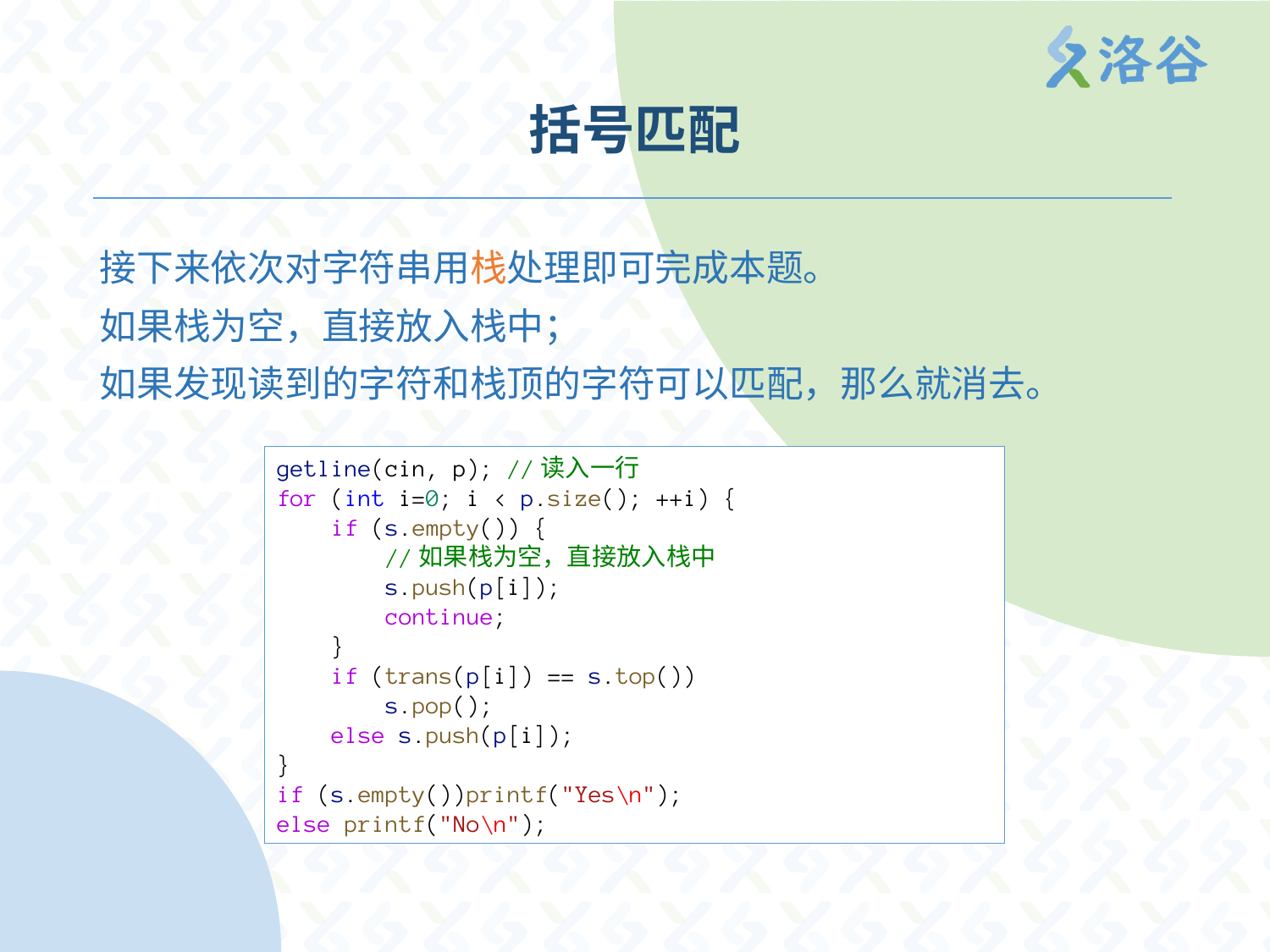

# 括号匹配
接下来依次对字符串用栈处理即可完成本题。
如果栈为空，直接放入栈中；
如果发现读到的字符和栈顶的字符可以匹配，那么就消去。

getline(cin, p); //读入一行
for (int i=0; i < p.size(); ++i) {
    if (s.empty()) {
        //如果栈为空，直接放入栈中
        s.push(p[i]);
        continue;
    }
    if (trans(p[i]) == s.top())
        s.pop();
    else s.push(p[i]);
}
if (s.empty())printf("Yes\n");
else printf("No\n");